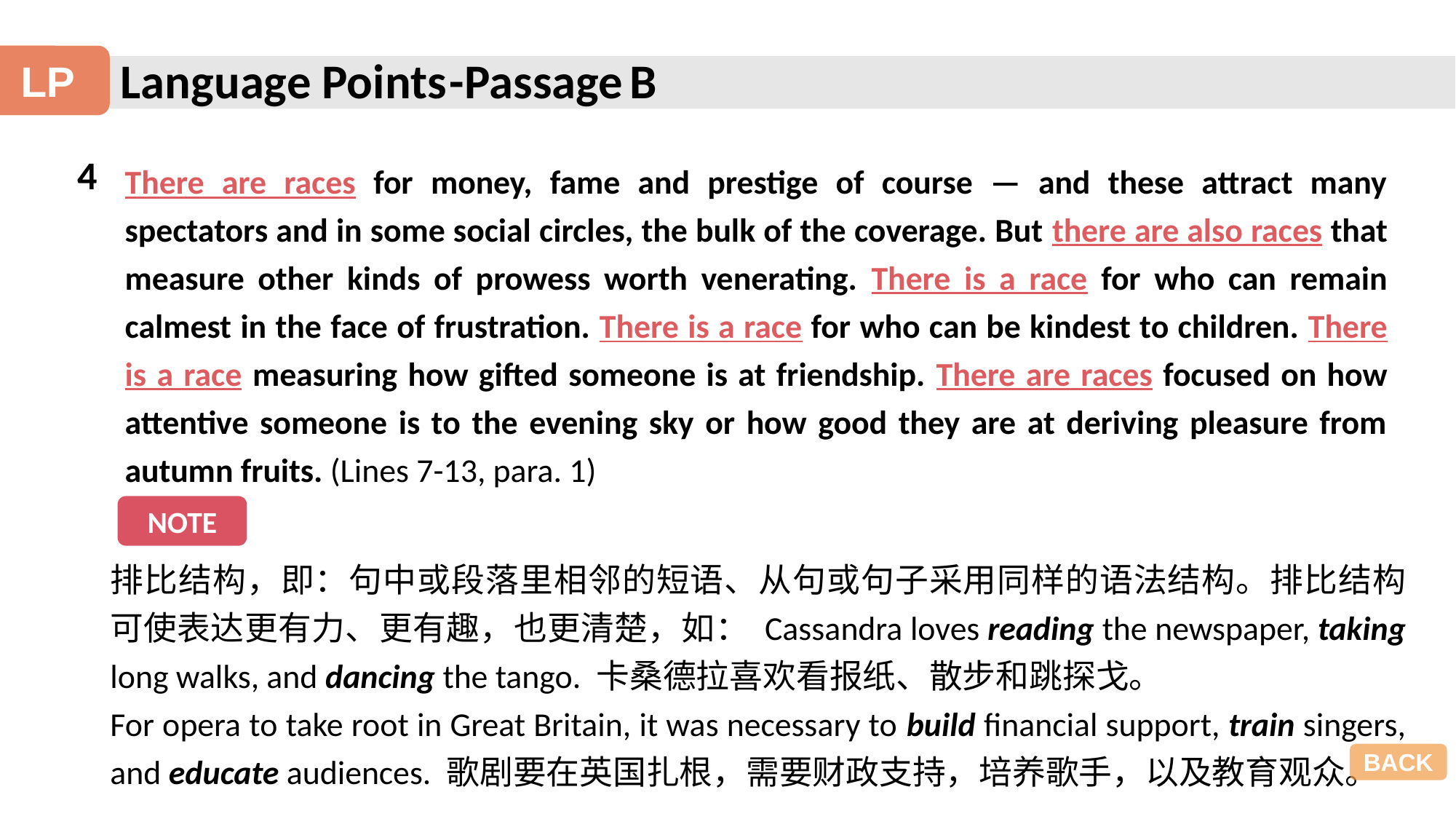

Language Points
-Passage B
LP

4
There are races for money, fame and prestige of course — and these attract many spectators and in some social circles, the bulk of the coverage. But there are also races that measure other kinds of prowess worth venerating. There is a race for who can remain calmest in the face of frustration. There is a race for who can be kindest to children. There is a race measuring how gifted someone is at friendship. There are races focused on how attentive someone is to the evening sky or how good they are at deriving pleasure from autumn fruits. (Lines 7-13, para. 1)
NOTE
排比结构，即：句中或段落里相邻的短语、从句或句子采用同样的语法结构。排比结构可使表达更有力、更有趣，也更清楚，如： Cassandra loves reading the newspaper, taking long walks, and dancing the tango. 卡桑德拉喜欢看报纸、散步和跳探戈。
For opera to take root in Great Britain, it was necessary to build financial support, train singers, and educate audiences. 歌剧要在英国扎根，需要财政支持，培养歌手，以及教育观众。
BACK